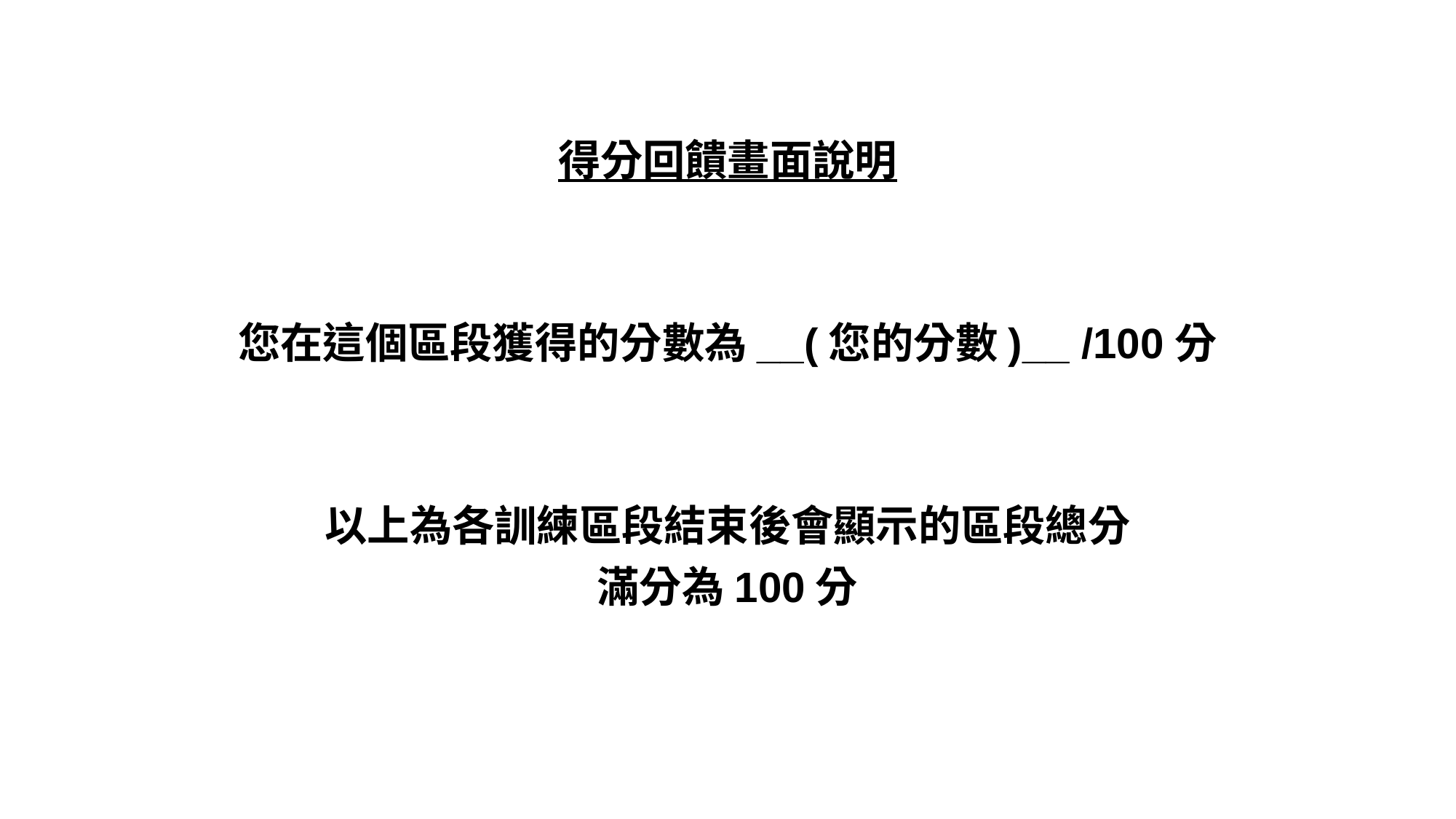

得分回饋畫面說明

您在這個區段獲得的分數為__(您的分數)__ /100分

以上為各訓練區段結束後會顯示的區段總分
滿分為100分